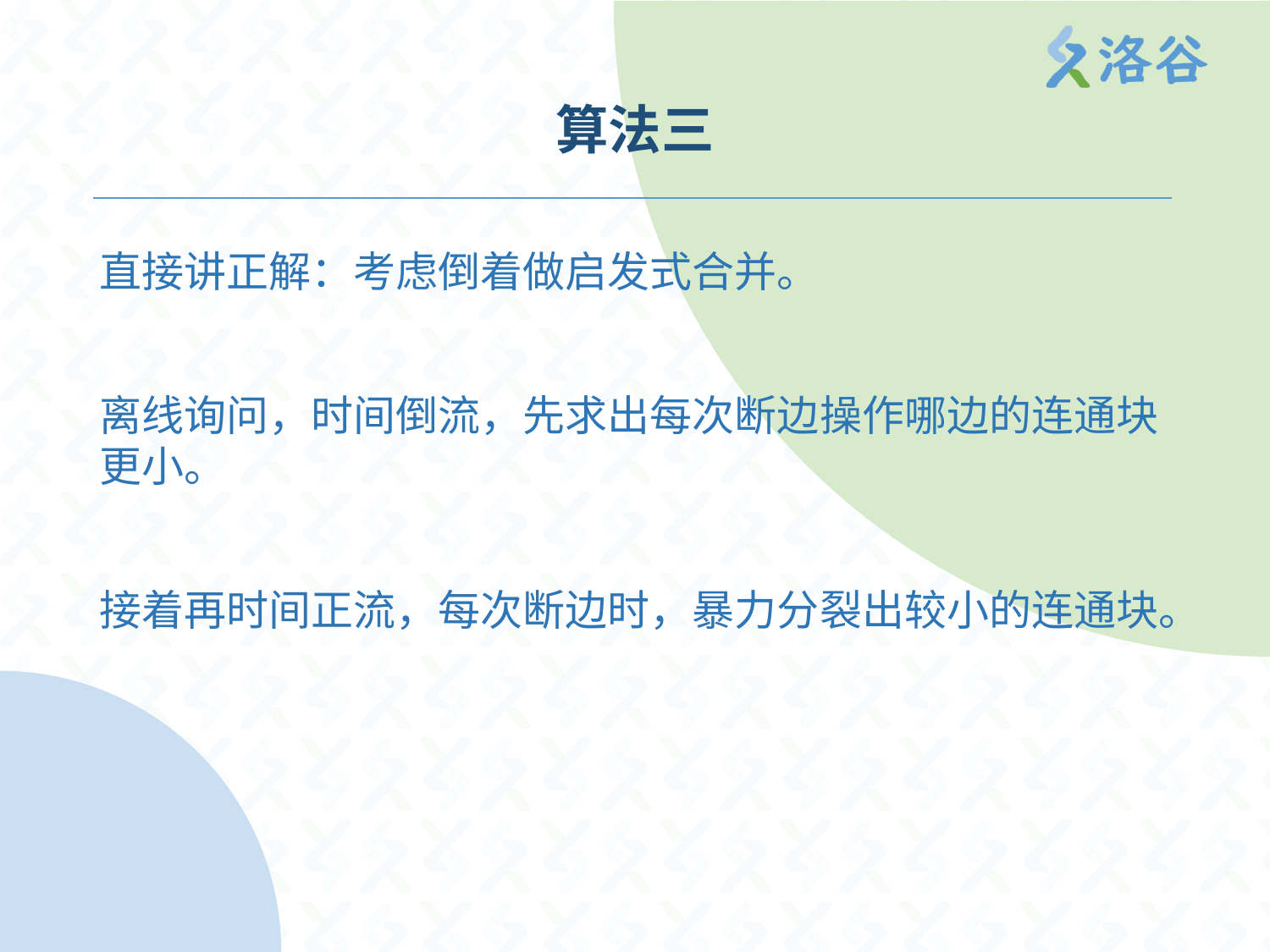

# 算法三
直接讲正解：考虑倒着做启发式合并。

离线询问，时间倒流，先求出每次断边操作哪边的连通块更小。

接着再时间正流，每次断边时，暴力分裂出较小的连通块。